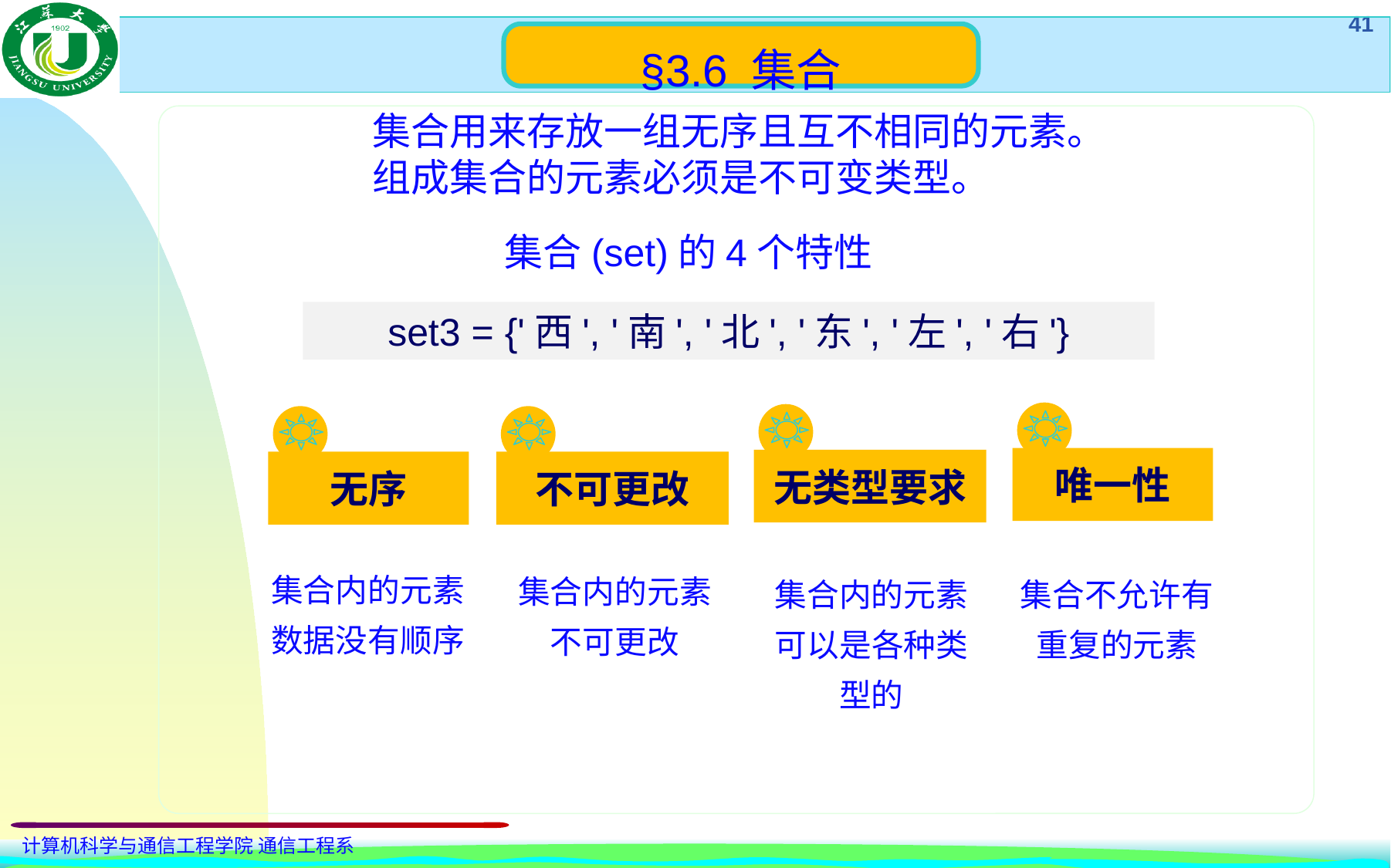

§3.6 集合
   集合用来存放一组无序且互不相同的元素。
   组成集合的元素必须是不可变类型。
   集合(set)的4个特性
set3 = {'西', '南', '北', '东', '左', '右'}

唯一性

无类型要求

无序

不可更改
集合内的元素数据没有顺序
集合内的元素不可更改
集合内的元素可以是各种类型的
集合不允许有重复的元素